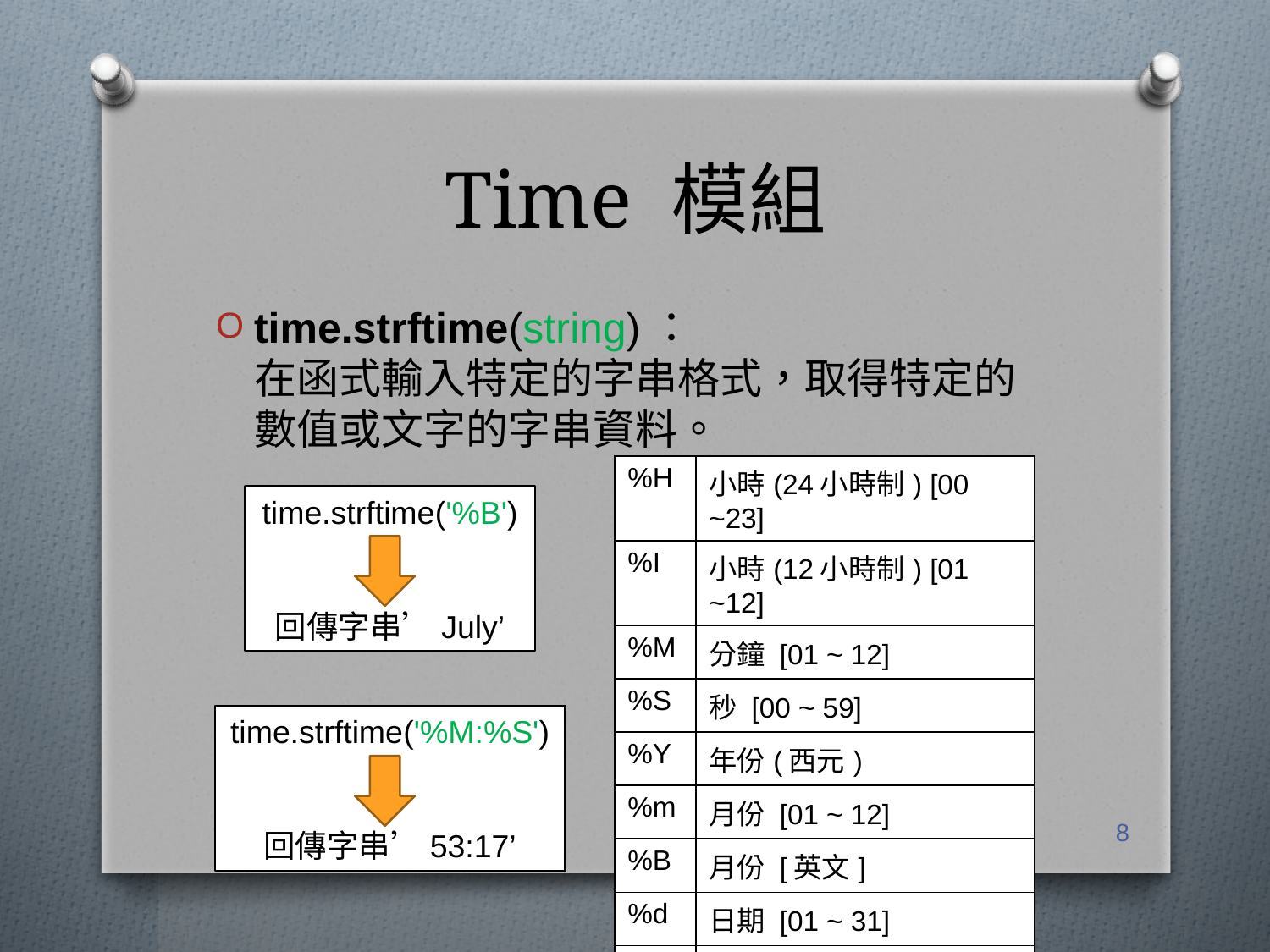

# Time 模組
time.strftime(string)：
在函式輸入特定的字串格式，取得特定的數值或文字的字串資料。
| %H | 小時(24小時制) [00 ~23] |
| --- | --- |
| %I | 小時(12小時制) [01 ~12] |
| %M | 分鐘 [01 ~ 12] |
| %S | 秒 [00 ~ 59] |
| %Y | 年份(西元) |
| %m | 月份 [01 ~ 12] |
| %B | 月份 [英文] |
| %d | 日期 [01 ~ 31] |
| %p | ‘AM’(上午)或’PM’(下午) |
| %Z | 系統時區名稱 |
time.strftime('%B')

回傳字串’July’

time.strftime('%M:%S')

回傳字串’53:17’

8